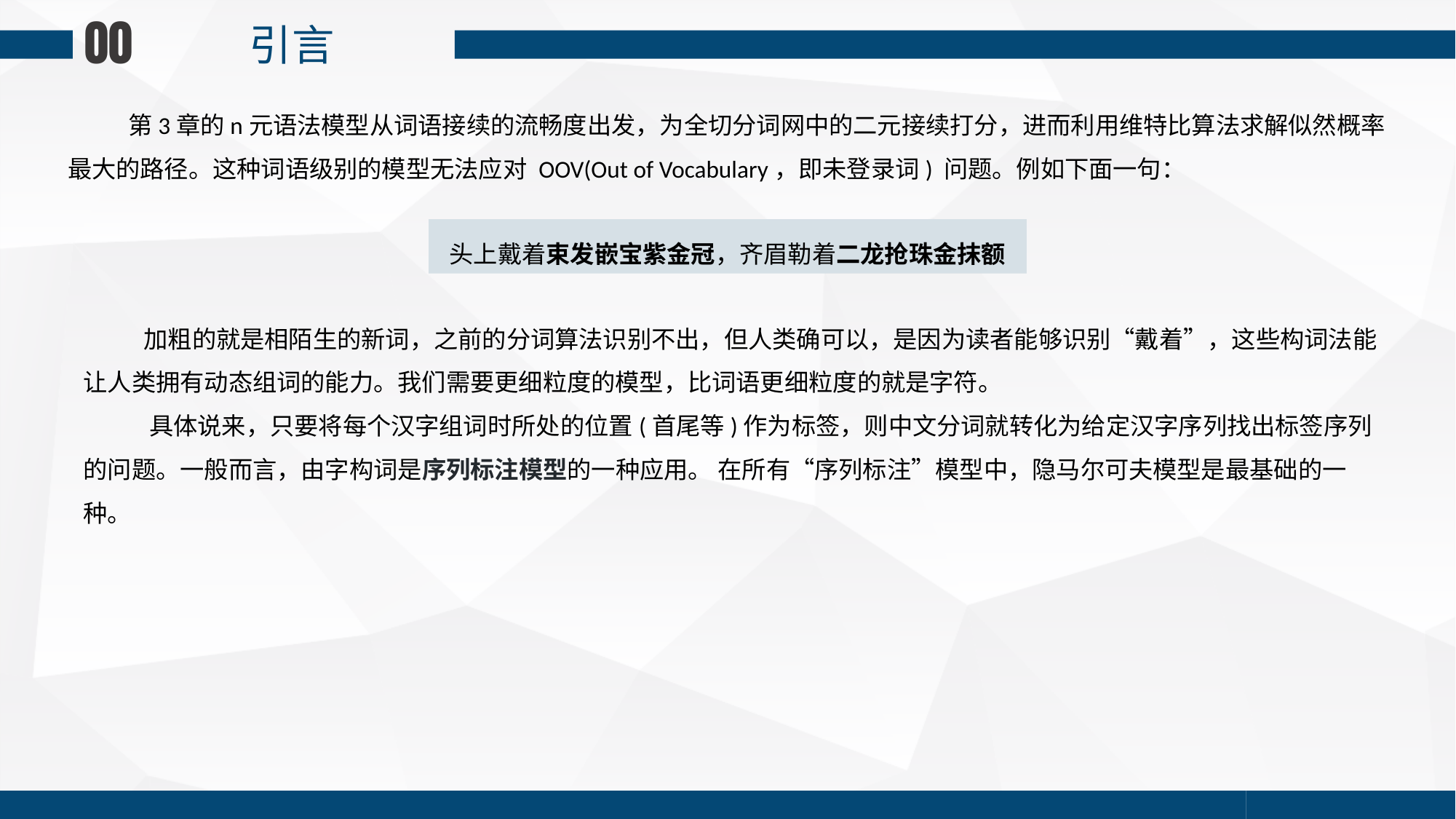

00
引言

          第3章的n元语法模型从词语接续的流畅度出发，为全切分词网中的二元接续打分，进而利用维特比算法求解似然概率最大的路径。这种词语级别的模型无法应对 OOV(Out of Vocabulary，即未登录词) 问题。例如下面一句：
头上戴着束发嵌宝紫金冠，齐眉勒着二龙抢珠金抹额
          加粗的就是相陌生的新词，之前的分词算法识别不出，但人类确可以，是因为读者能够识别“戴着”，这些构词法能让人类拥有动态组词的能力。我们需要更细粒度的模型，比词语更细粒度的就是字符。
           具体说来，只要将每个汉字组词时所处的位置(首尾等)作为标签，则中文分词就转化为给定汉字序列找出标签序列的问题。一般而言，由字构词是序列标注模型的一种应用。 在所有“序列标注”模型中，隐马尔可夫模型是最基础的一种。